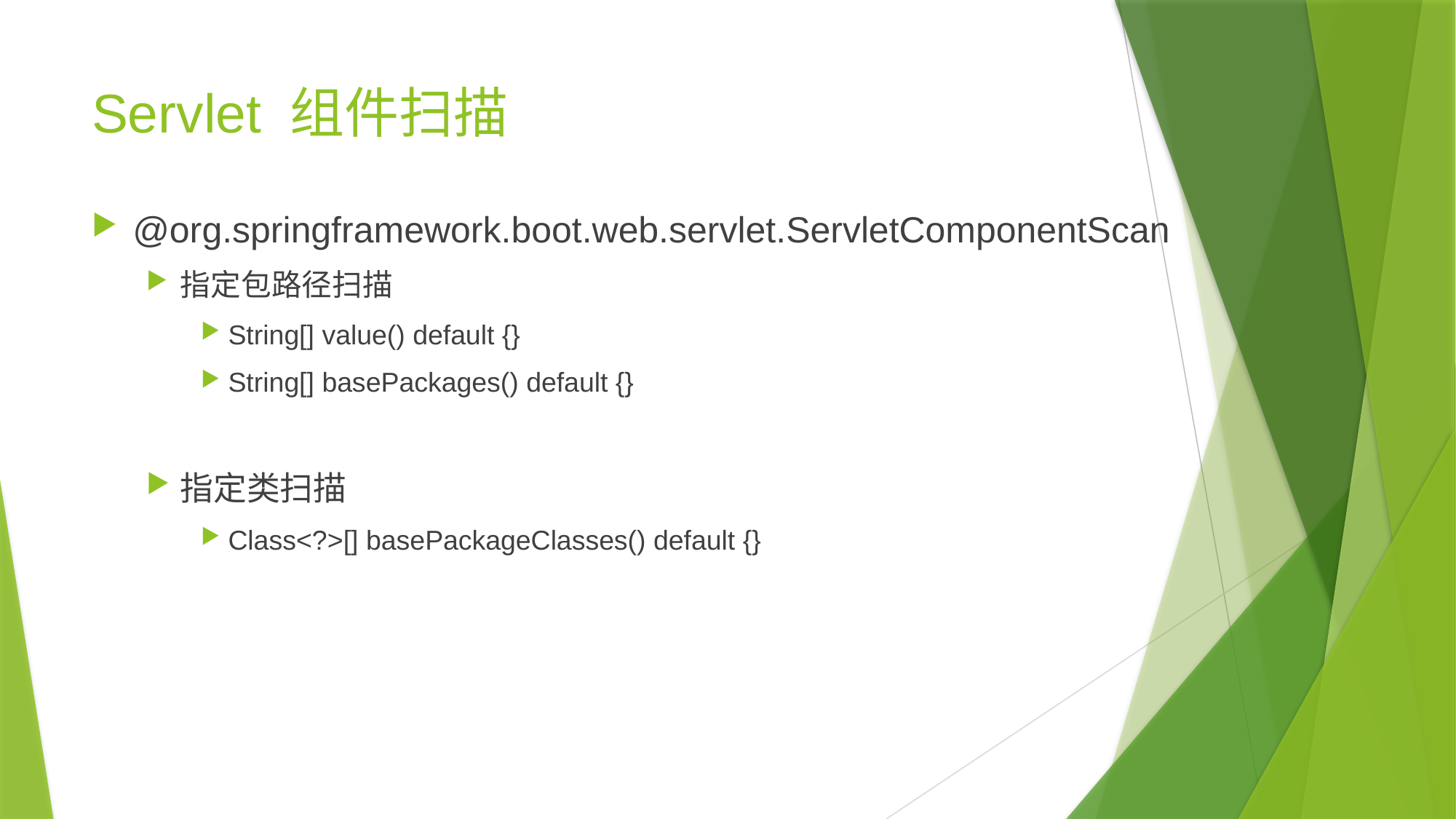

# Servlet 组件扫描
@org.springframework.boot.web.servlet.ServletComponentScan
指定包路径扫描
String[] value() default {}
String[] basePackages() default {}

指定类扫描
Class<?>[] basePackageClasses() default {}